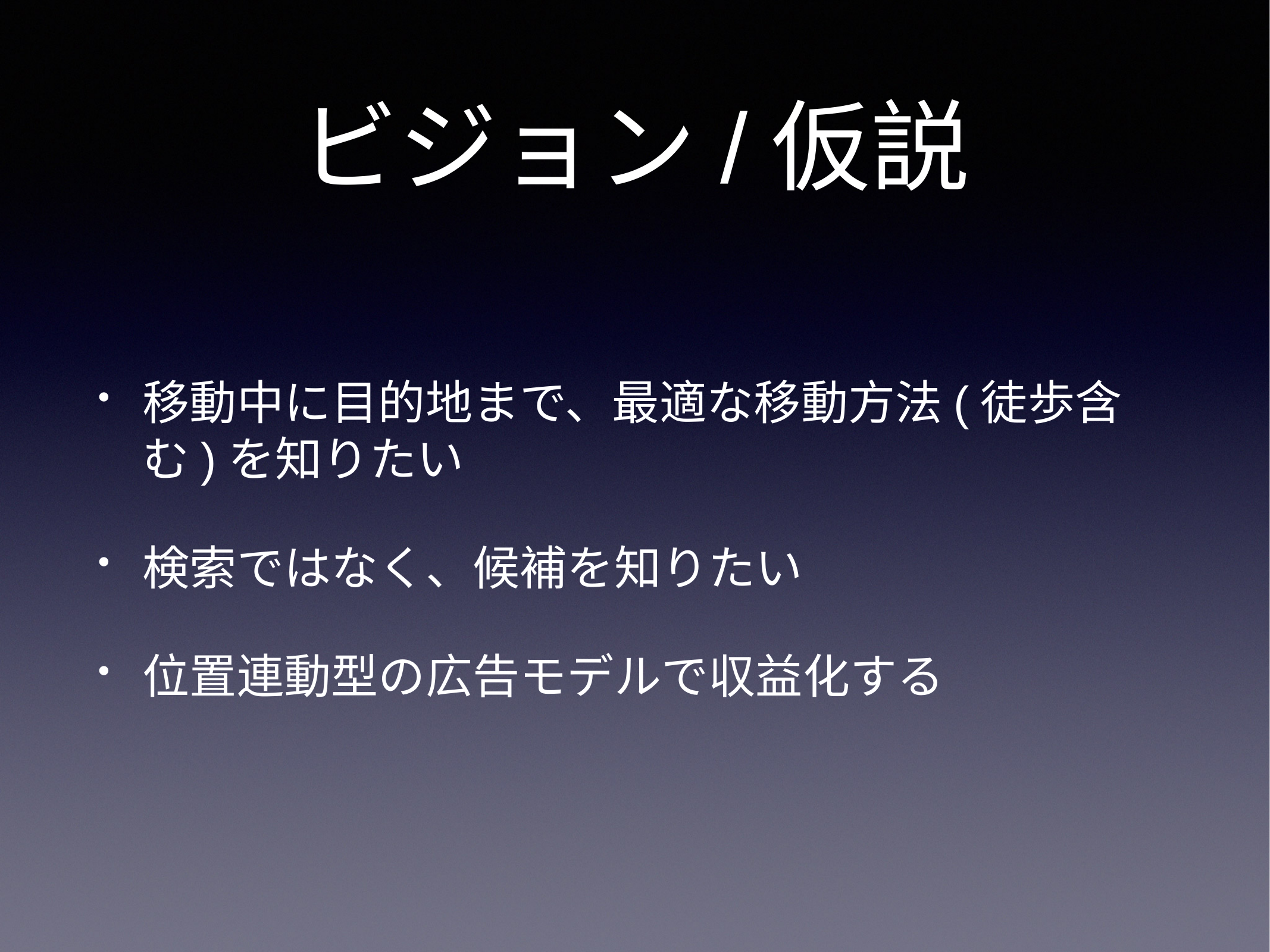

# ビジョン/仮説
移動中に目的地まで、最適な移動方法(徒歩含む)を知りたい
検索ではなく、候補を知りたい
位置連動型の広告モデルで収益化する